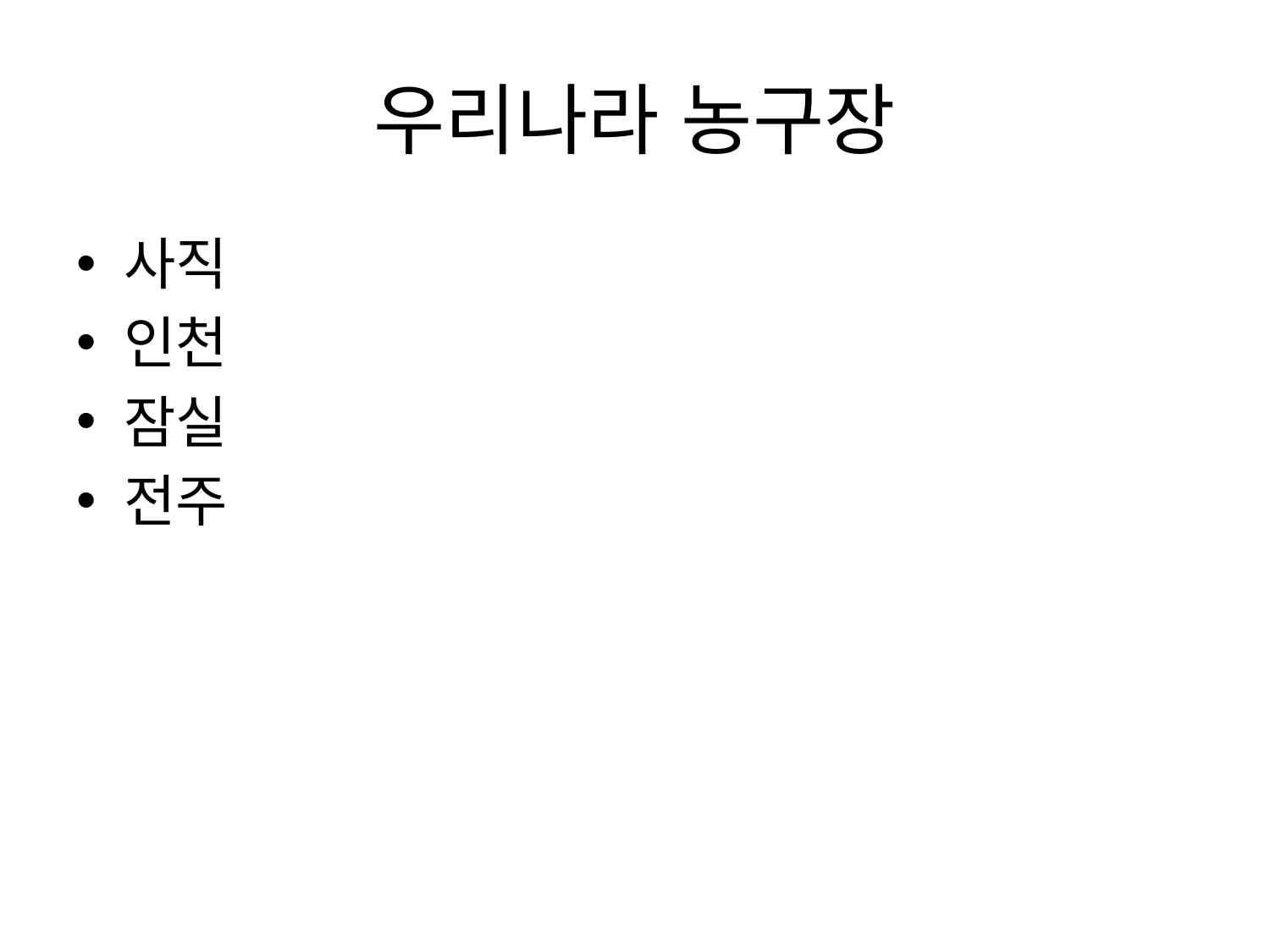

# 우리나라 농구장
사직
인천
잠실
전주